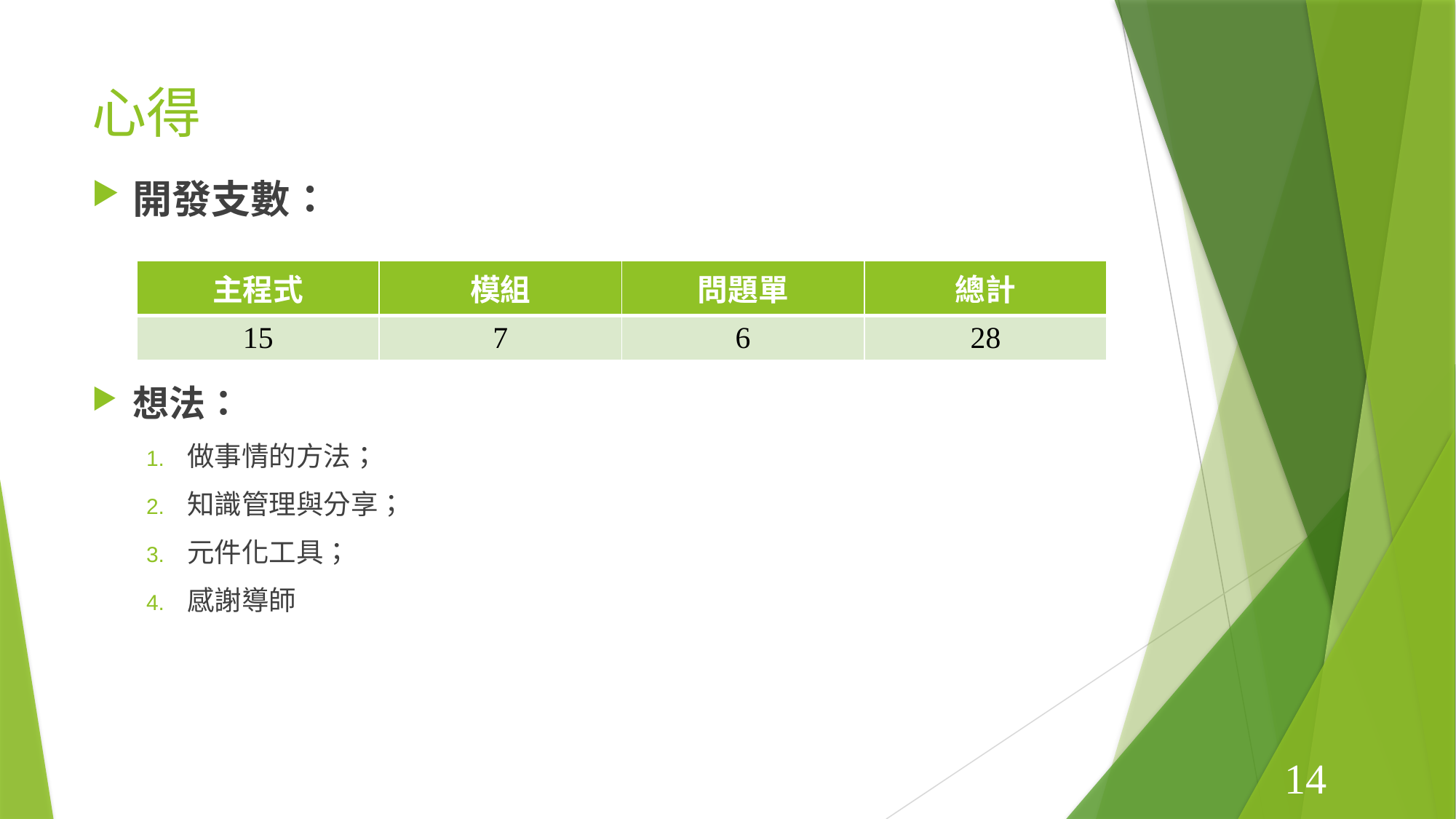

# 心得
開發支數：

想法：
做事情的方法；
知識管理與分享；
元件化工具；
感謝導師
| 主程式 | 模組 | 問題單 | 總計 |
| --- | --- | --- | --- |
| 15 | 7 | 6 | 28 |
14